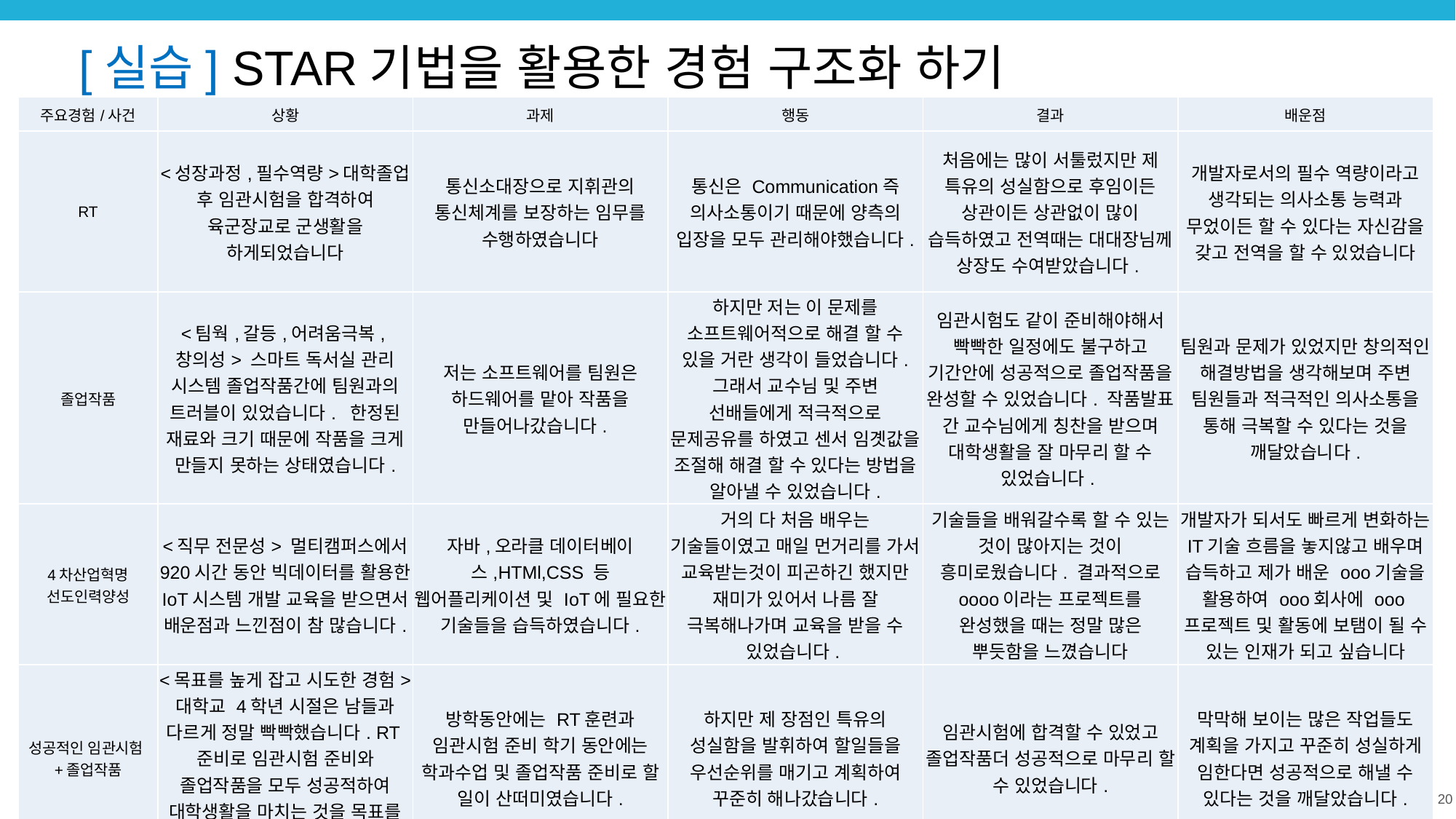

# [실습] STAR기법을 활용한 경험 구조화 하기
| 주요경험/사건 | 상황 | 과제 | 행동 | 결과 | 배운점 |
| --- | --- | --- | --- | --- | --- |
| RT | <성장과정,필수역량>대학졸업 후 임관시험을 합격하여 육군장교로 군생활을 하게되었습니다 | 통신소대장으로 지휘관의 통신체계를 보장하는 임무를 수행하였습니다 | 통신은 Communication즉 의사소통이기 때문에 양측의 입장을 모두 관리해야했습니다. | 처음에는 많이 서툴렀지만 제 특유의 성실함으로 후임이든 상관이든 상관없이 많이 습득하였고 전역때는 대대장님께 상장도 수여받았습니다. | 개발자로서의 필수 역량이라고 생각되는 의사소통 능력과 무었이든 할 수 있다는 자신감을 갖고 전역을 할 수 있었습니다 |
| 졸업작품 | <팀웍,갈등,어려움극복,창의성> 스마트 독서실 관리 시스템 졸업작품간에 팀원과의 트러블이 있었습니다. 한정된 재료와 크기 때문에 작품을 크게 만들지 못하는 상태였습니다. | 저는 소프트웨어를 팀원은 하드웨어를 맡아 작품을 만들어나갔습니다. | 하지만 저는 이 문제를 소프트웨어적으로 해결 할 수 있을 거란 생각이 들었습니다. 그래서 교수님 및 주변 선배들에게 적극적으로 문제공유를 하였고 센서 임곗값을 조절해 해결 할 수 있다는 방법을 알아낼 수 있었습니다. | 임관시험도 같이 준비해야해서 빡빡한 일정에도 불구하고 기간안에 성공적으로 졸업작품을 완성할 수 있었습니다. 작품발표 간 교수님에게 칭찬을 받으며 대학생활을 잘 마무리 할 수 있었습니다. | 팀원과 문제가 있었지만 창의적인 해결방법을 생각해보며 주변 팀원들과 적극적인 의사소통을 통해 극복할 수 있다는 것을 깨달았습니다. |
| 4차산업혁명 선도인력양성 | <직무 전문성> 멀티캠퍼스에서 920시간 동안 빅데이터를 활용한 IoT시스템 개발 교육을 받으면서 배운점과 느낀점이 참 많습니다. | 자바,오라클 데이터베이스,HTMl,CSS 등 웹어플리케이션 및 IoT에 필요한 기술들을 습득하였습니다. | 거의 다 처음 배우는 기술들이였고 매일 먼거리를 가서 교육받는것이 피곤하긴 했지만 재미가 있어서 나름 잘 극복해나가며 교육을 받을 수 있었습니다. | 기술들을 배워갈수록 할 수 있는 것이 많아지는 것이 흥미로웠습니다. 결과적으로 oooo이라는 프로젝트를 완성했을 때는 정말 많은 뿌듯함을 느꼈습니다 | 개발자가 되서도 빠르게 변화하는 IT기술 흐름을 놓지않고 배우며 습득하고 제가 배운 ooo기술을 활용하여 ooo회사에 ooo프로젝트 및 활동에 보탬이 될 수 있는 인재가 되고 싶습니다 |
| 성공적인 임관시험+졸업작품 | <목표를 높게 잡고 시도한 경험> 대학교 4학년 시절은 남들과 다르게 정말 빡빡했습니다. RT준비로 임관시험 준비와 졸업작품을 모두 성공적하여 대학생활을 마치는 것을 목표를 잡았기 때문입니다. | 방학동안에는 RT훈련과 임관시험 준비 학기 동안에는 학과수업 및 졸업작품 준비로 할 일이 산떠미였습니다. | 하지만 제 장점인 특유의 성실함을 발휘하여 할일들을 우선순위를 매기고 계획하여 꾸준히 해나갔습니다. | 임관시험에 합격할 수 있었고 졸업작품더 성공적으로 마무리 할 수 있었습니다. | 막막해 보이는 많은 작업들도 계획을 가지고 꾸준히 성실하게 임한다면 성공적으로 해낼 수 있다는 것을 깨달았습니다. |
| 구분 | 고민사항 | 예시 작성 |
| --- | --- | --- |
| (S) Situation | 내가 직면한 상황 | 2019년 여름방학 구청 아르바이트 당시 주민 대상 교육 프로그램을 개발하는 부서에서 지원 업무를 수행 |
| (T) Task | 나에게 주어진 과제 업무 책임 | 과거 3년 동안 교육생 참여가 정원의 절반을 채우지 못한 과정이 전체의 60%에 달하는 커리큘럼을 주민이 희망하고, 필요로 하는 교육내용으로 재 구성하는 과제 부여 받음 |
| (A) Action | 내가 실행한 노력과 행동 | 시청민원실을 찾는 다양한 계층의 구민들을 대상으로 인터뷰를 통해서 어떤 교육이 필요한지 조사하고, 그 결과를 근거로 다양한 계층을 대상으로 교육 프로그램을 재 구성하였음 홍보를 위하여 산업 디자인을 전공한 동료와 함께 그래픽 위주의 홍보자료를 만들어 구청 입구, 홈페이지에 홍보를 하였음 |
| (R) Result | 결과 | 프로그램 신규 접수율 35% 증가 특히 어르신 대상 코스는 상시로 마련해야 할 정도로 활성화 되었으며, 주말 구립 도서관 열람신 관리 업무 한 학기 연장이 되었음 |
| 구분 | 고민사항 | 예시 작성 |
| --- | --- | --- |
| (S) Situation | 내가 직면한 상황 |  |
| (T) Task | 나에게 주어진 과제 업무 책임 |  |
| (A) Action | 내가 실행한 노력과 행동 |  |
| (R) Result | 결과 |  |